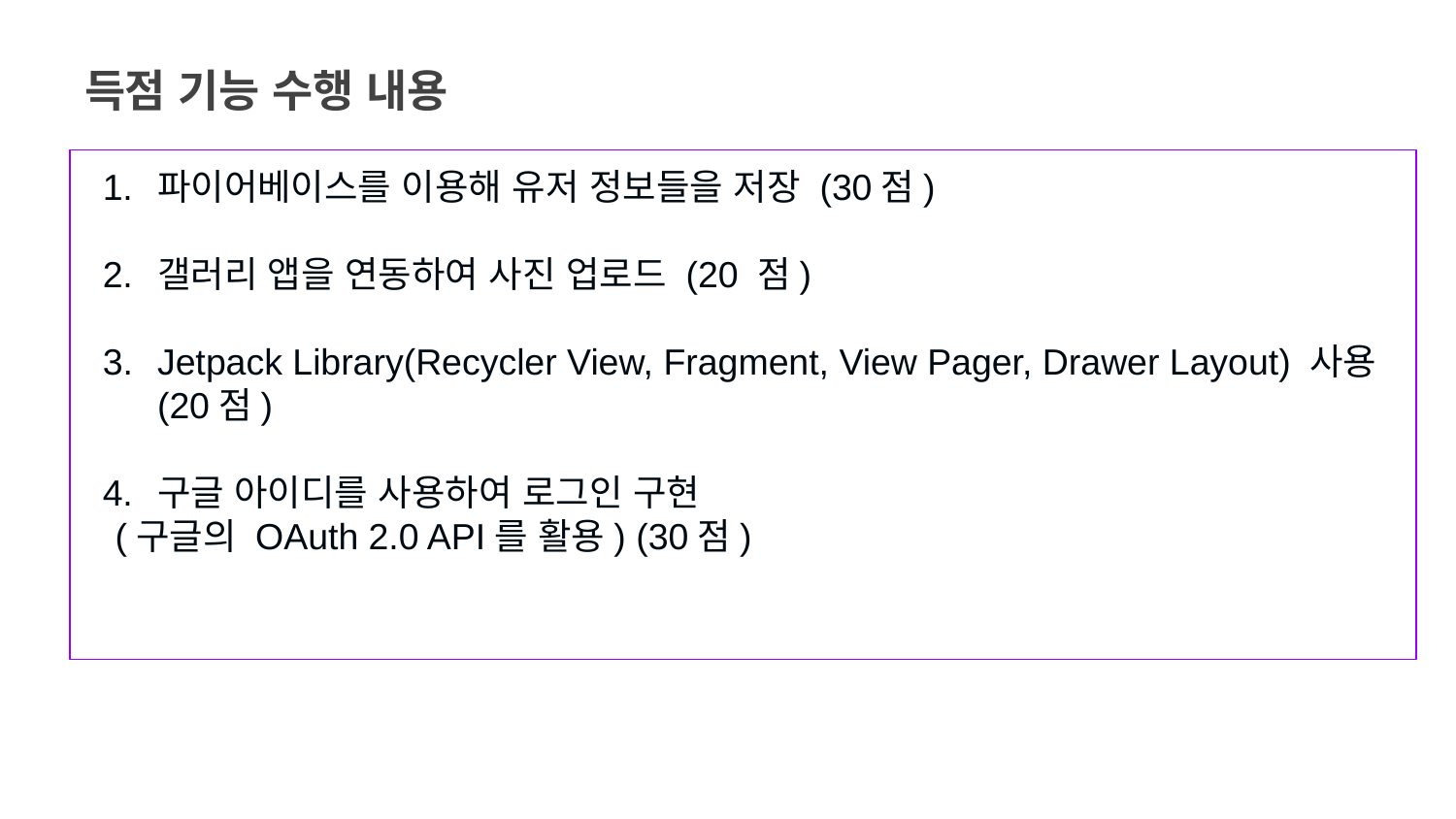

득점 기능 수행 내용
파이어베이스를 이용해 유저 정보들을 저장 (30점)

갤러리 앱을 연동하여 사진 업로드 (20 점)

Jetpack Library(Recycler View, Fragment, View Pager, Drawer Layout) 사용 (20점)

구글 아이디를 사용하여 로그인 구현
   (구글의 OAuth 2.0 API를 활용) (30점)